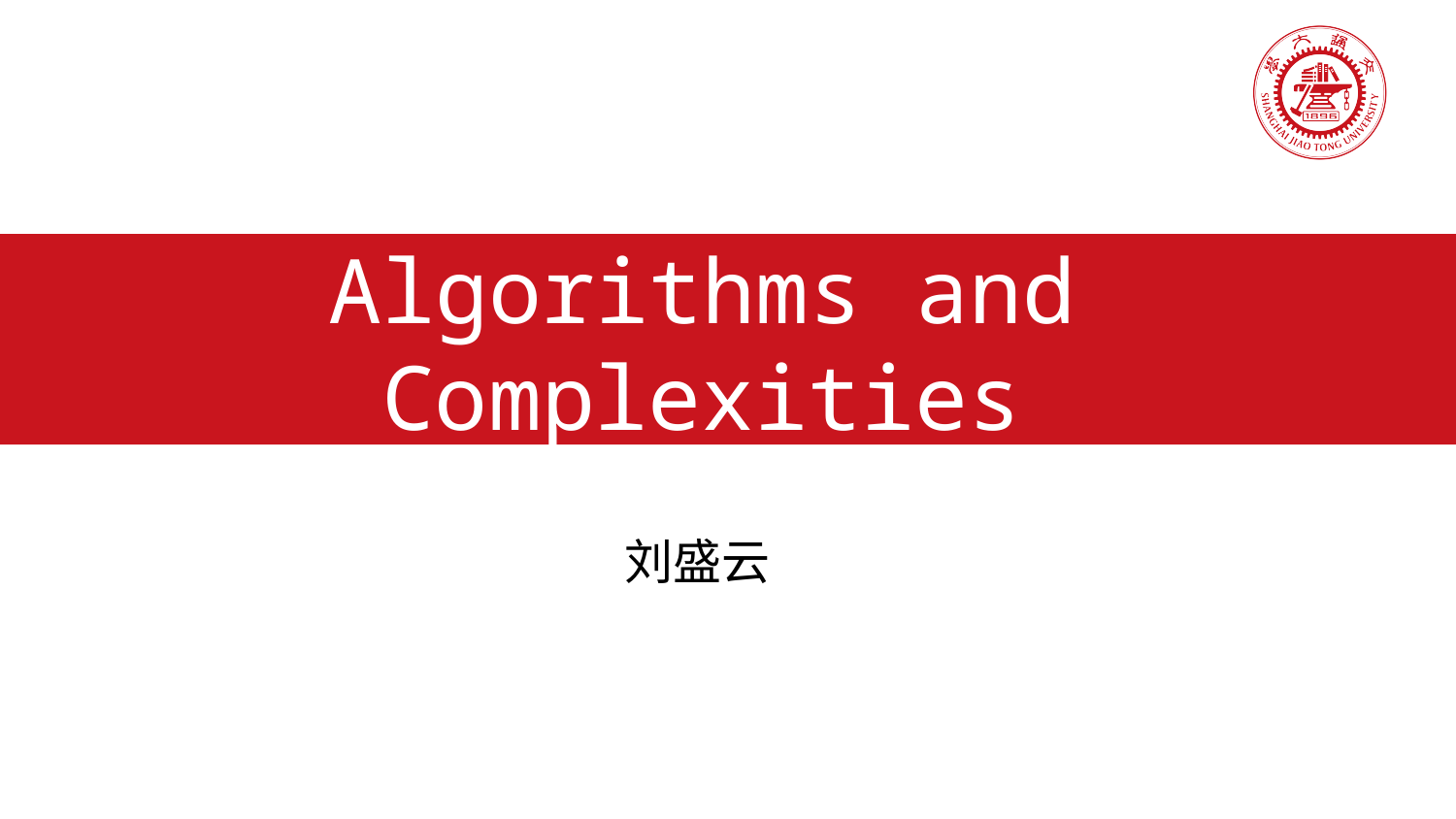

# Algorithms and Complexities DisAlg: broadcast
刘盛云